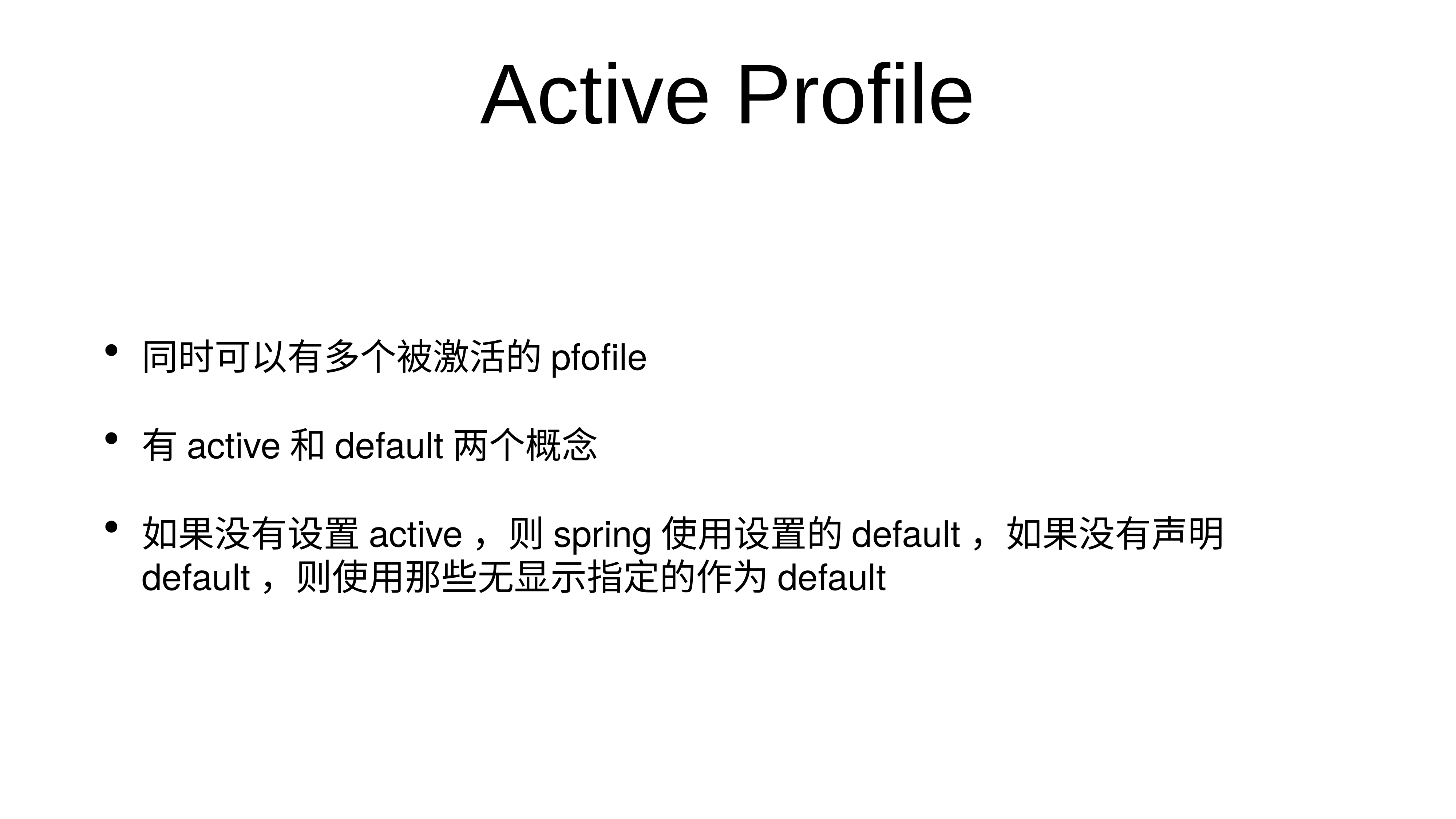

# Active Profile
同时可以有多个被激活的pfofile
有active和default两个概念
如果没有设置active，则spring使用设置的default，如果没有声明default，则使用那些无显示指定的作为default